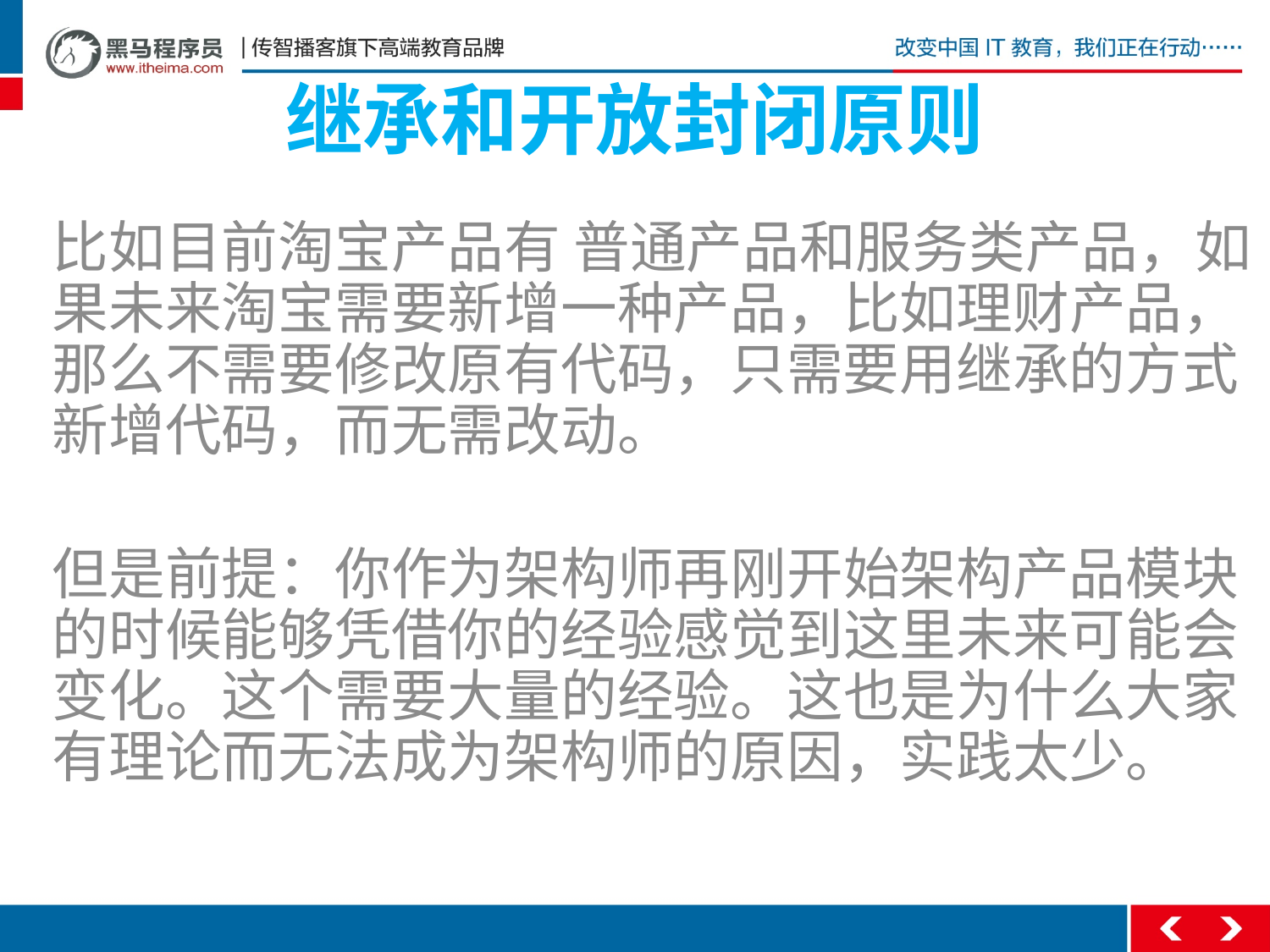

# 继承和开放封闭原则
比如目前淘宝产品有 普通产品和服务类产品，如果未来淘宝需要新增一种产品，比如理财产品，那么不需要修改原有代码，只需要用继承的方式新增代码，而无需改动。

但是前提：你作为架构师再刚开始架构产品模块的时候能够凭借你的经验感觉到这里未来可能会变化。这个需要大量的经验。这也是为什么大家有理论而无法成为架构师的原因，实践太少。